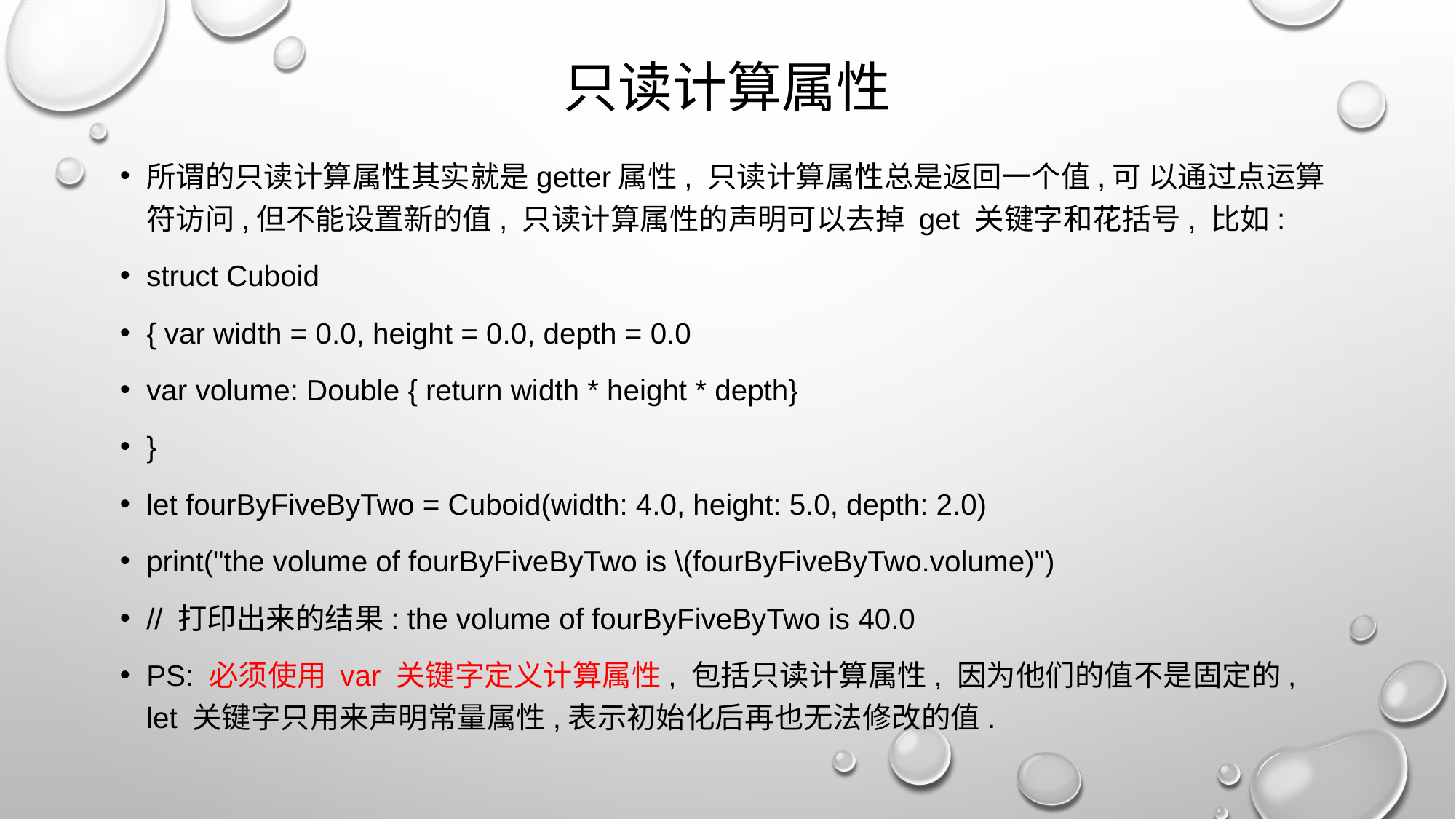

# 只读计算属性
所谓的只读计算属性其实就是getter属性, 只读计算属性总是返回一个值,可 以通过点运算符访问,但不能设置新的值, 只读计算属性的声明可以去掉 get 关键字和花括号, 比如:
struct Cuboid
{ var width = 0.0, height = 0.0, depth = 0.0
var volume: Double { return width * height * depth}
}
let fourByFiveByTwo = Cuboid(width: 4.0, height: 5.0, depth: 2.0)
print("the volume of fourByFiveByTwo is \(fourByFiveByTwo.volume)")
// 打印出来的结果: the volume of fourByFiveByTwo is 40.0
PS: 必须使用 var 关键字定义计算属性, 包括只读计算属性, 因为他们的值不是固定的, let 关键字只用来声明常量属性,表示初始化后再也无法修改的值.